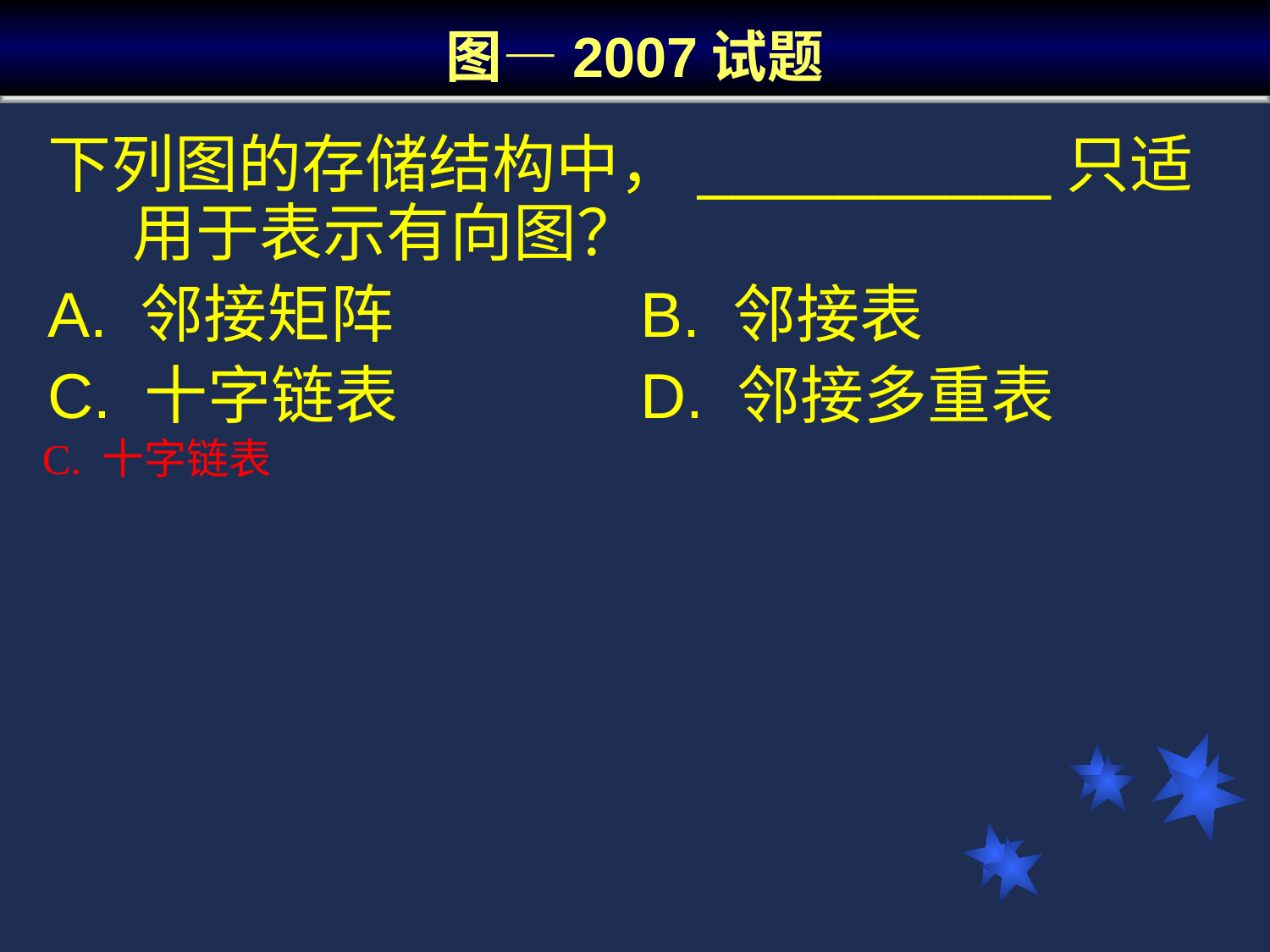

# 图—2007试题
下列图的存储结构中，__________只适用于表示有向图？
A. 邻接矩阵		B. 邻接表
C. 十字链表		D. 邻接多重表
C. 十字链表